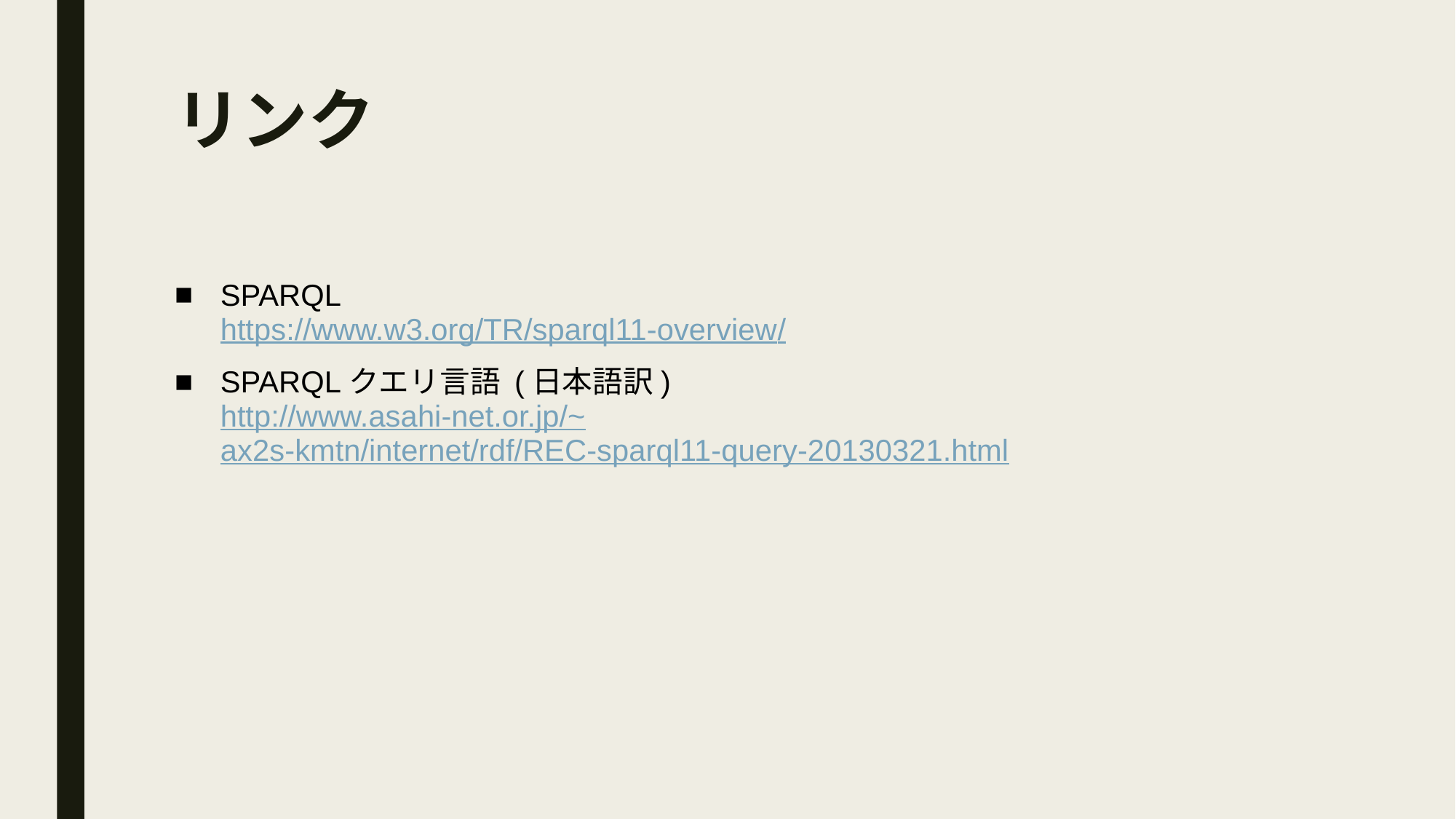

# リンク
SPARQL
https://www.w3.org/TR/sparql11-overview/
SPARQLクエリ言語 (日本語訳)
http://www.asahi-net.or.jp/~ax2s-kmtn/internet/rdf/REC-sparql11-query-20130321.html